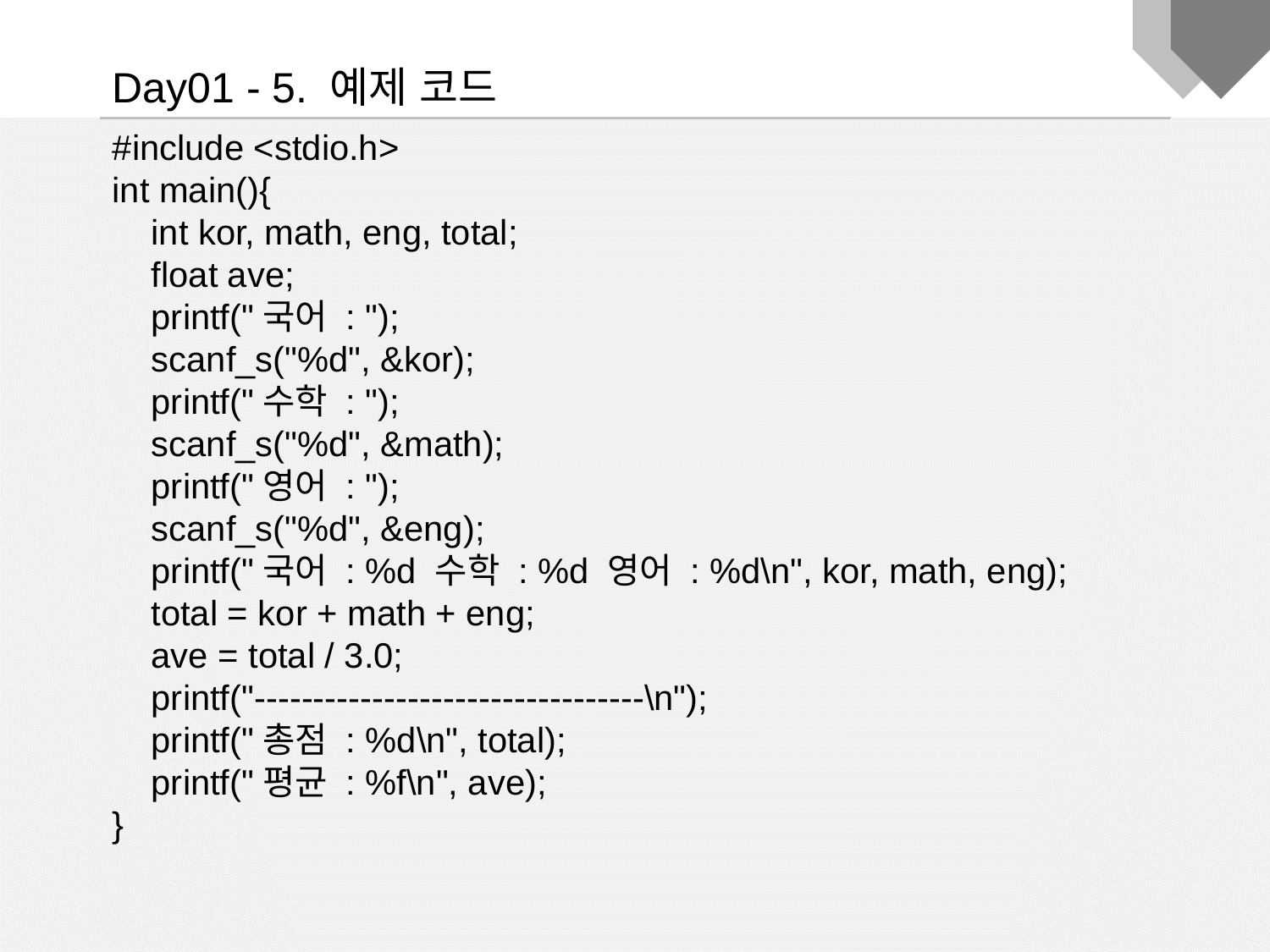

Day01 - 5. 예제 코드

#include <stdio.h>
int main(){
    int kor, math, eng, total;
    float ave;
    printf("국어 : ");
    scanf_s("%d", &kor);
    printf("수학 : ");
    scanf_s("%d", &math);
    printf("영어 : ");
    scanf_s("%d", &eng);
    printf("국어 : %d 수학 : %d 영어 : %d\n", kor, math, eng);
    total = kor + math + eng;
    ave = total / 3.0;
    printf("---------------------------------\n");
    printf("총점 : %d\n", total);
    printf("평균 : %f\n", ave);
}